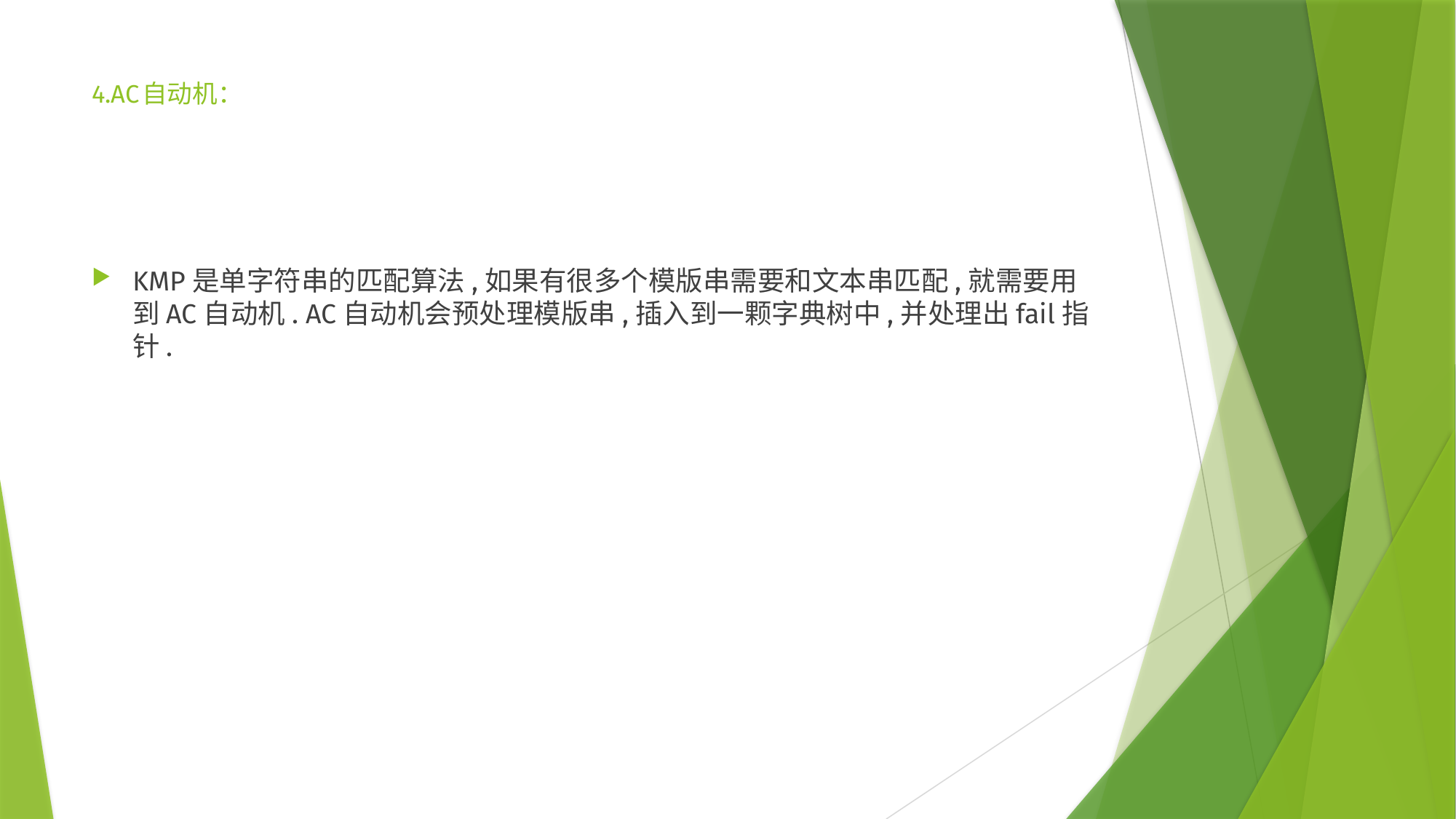

# 4.AC自动机：
KMP是单字符串的匹配算法,如果有很多个模版串需要和文本串匹配,就需要用到AC自动机. AC自动机会预处理模版串,插入到一颗字典树中,并处理出fail指针.